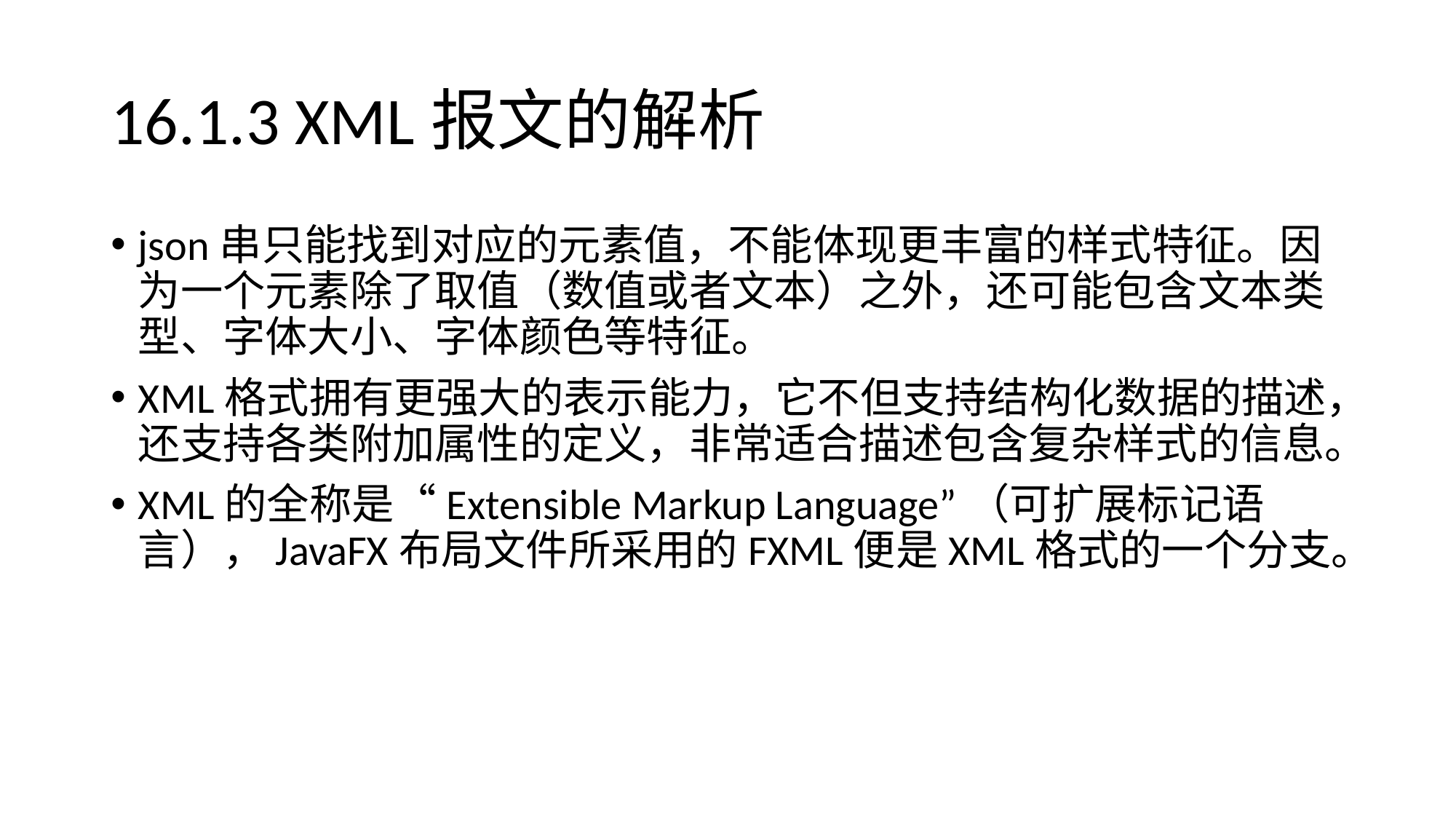

# 16.1.3 XML报文的解析
json串只能找到对应的元素值，不能体现更丰富的样式特征。因为一个元素除了取值（数值或者文本）之外，还可能包含文本类型、字体大小、字体颜色等特征。
XML格式拥有更强大的表示能力，它不但支持结构化数据的描述，还支持各类附加属性的定义，非常适合描述包含复杂样式的信息。
XML的全称是“Extensible Markup Language”（可扩展标记语言），JavaFX布局文件所采用的FXML便是XML格式的一个分支。